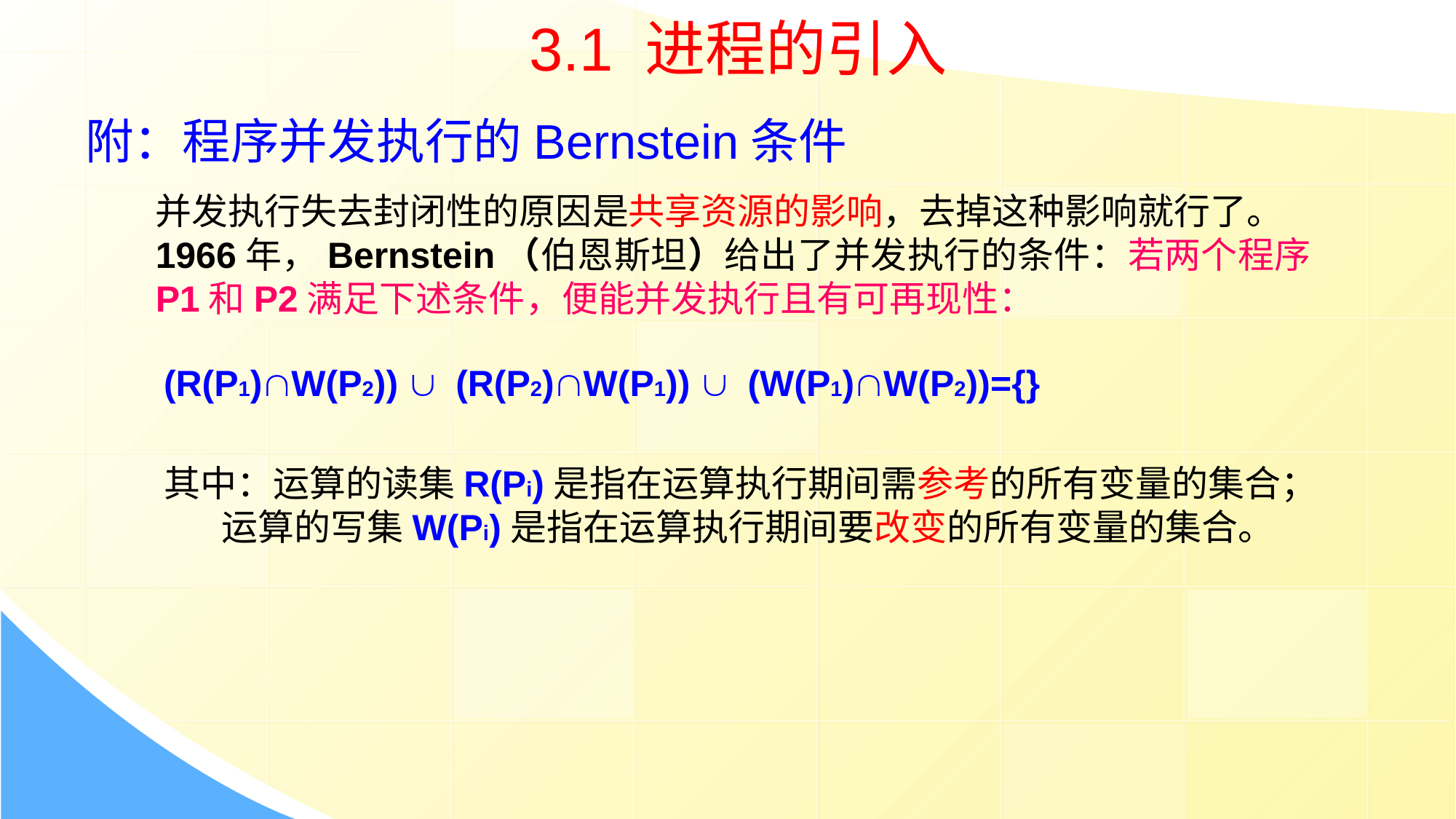

3.1 进程的引入
附：程序并发执行的Bernstein条件
并发执行失去封闭性的原因是共享资源的影响，去掉这种影响就行了。
1966年，Bernstein（伯恩斯坦）给出了并发执行的条件：若两个程序P1和P2满足下述条件，便能并发执行且有可再现性：
(R(P1)∩W(P2)) ∪ (R(P2)∩W(P1)) ∪ (W(P1)∩W(P2))={}
其中：运算的读集R(Pi)是指在运算执行期间需参考的所有变量的集合；
      运算的写集W(Pi)是指在运算执行期间要改变的所有变量的集合。